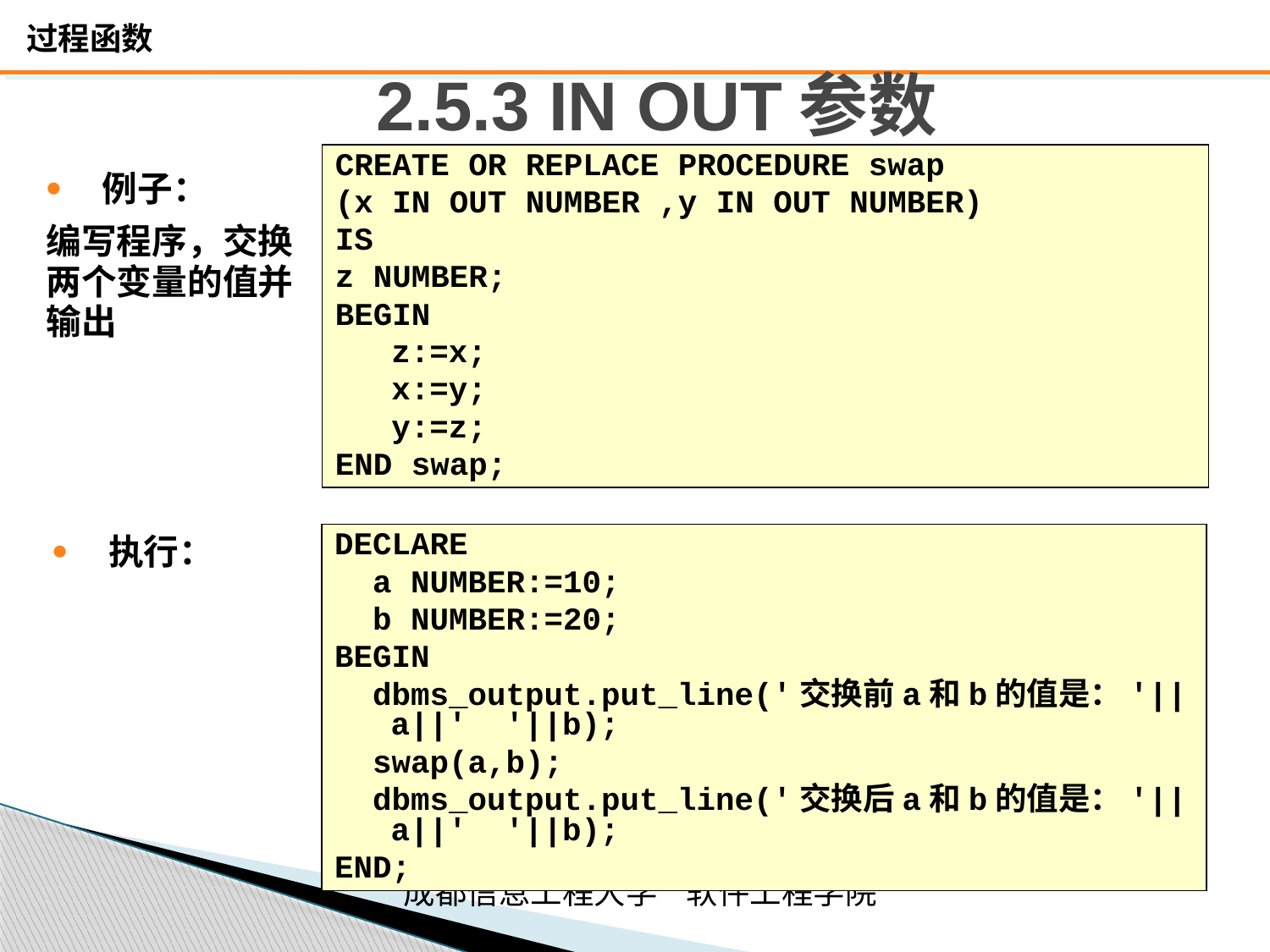

# 2.5.3 IN OUT参数
CREATE OR REPLACE PROCEDURE swap
(x IN OUT NUMBER ,y IN OUT NUMBER)
IS
z NUMBER;
BEGIN
	z:=x;
	x:=y;
	y:=z;
END swap;
例子：
编写程序，交换两个变量的值并输出
DECLARE
  a NUMBER:=10;
  b NUMBER:=20;
BEGIN
  dbms_output.put_line('交换前a和b的值是：'||a||'  '||b);
  swap(a,b);
  dbms_output.put_line('交换后a和b的值是：'||a||'  '||b);
END;
执行：